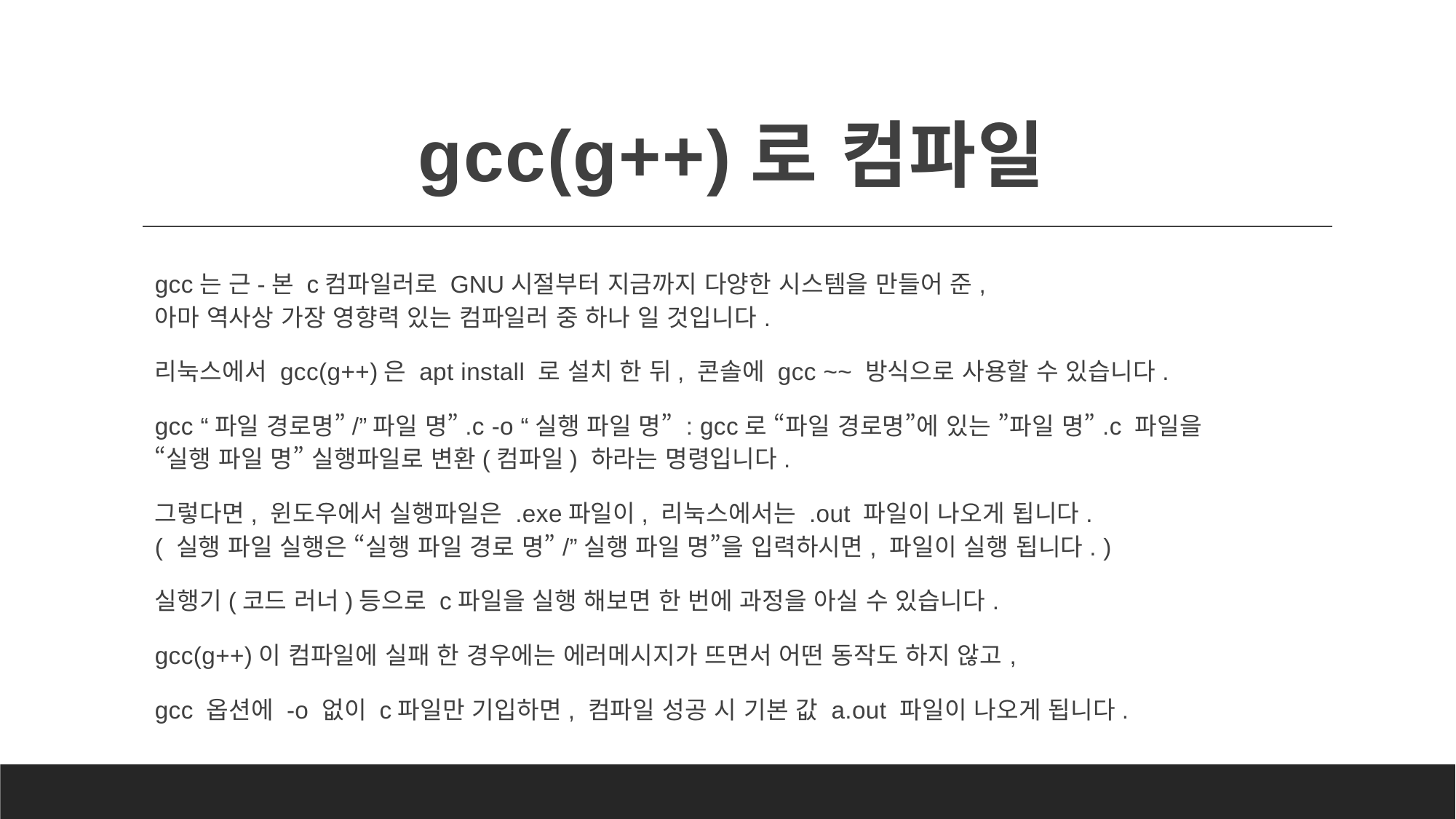

# gcc(g++)로 컴파일
gcc는 근-본 c컴파일러로 GNU시절부터 지금까지 다양한 시스템을 만들어 준,
아마 역사상 가장 영향력 있는 컴파일러 중 하나 일 것입니다.
리눅스에서 gcc(g++)은 apt install 로 설치 한 뒤, 콘솔에 gcc ~~ 방식으로 사용할 수 있습니다.
gcc “파일 경로명”/”파일 명”.c -o “실행 파일 명” : gcc로 “파일 경로명”에 있는 ”파일 명”.c 파일을
“실행 파일 명” 실행파일로 변환(컴파일) 하라는 명령입니다.
그렇다면, 윈도우에서 실행파일은 .exe파일이, 리눅스에서는 .out 파일이 나오게 됩니다.
( 실행 파일 실행은 “실행 파일 경로 명”/”실행 파일 명”을 입력하시면, 파일이 실행 됩니다. )
실행기(코드 러너)등으로 c파일을 실행 해보면 한 번에 과정을 아실 수 있습니다.
gcc(g++)이 컴파일에 실패 한 경우에는 에러메시지가 뜨면서 어떤 동작도 하지 않고,
gcc 옵션에 -o 없이 c파일만 기입하면, 컴파일 성공 시 기본 값 a.out 파일이 나오게 됩니다.